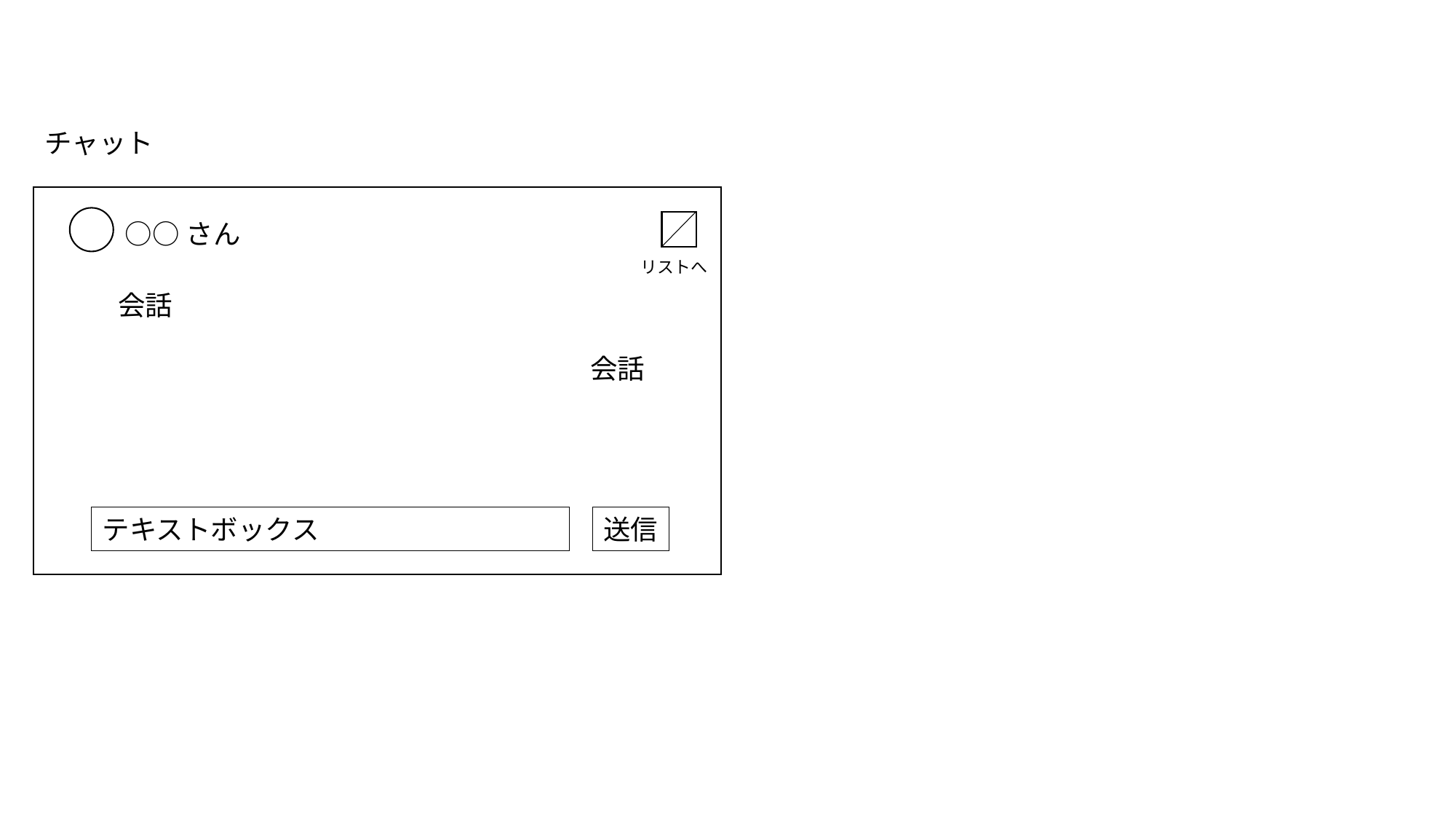

チャット

○○さん

リストへ
会話
会話
テキストボックス
送信